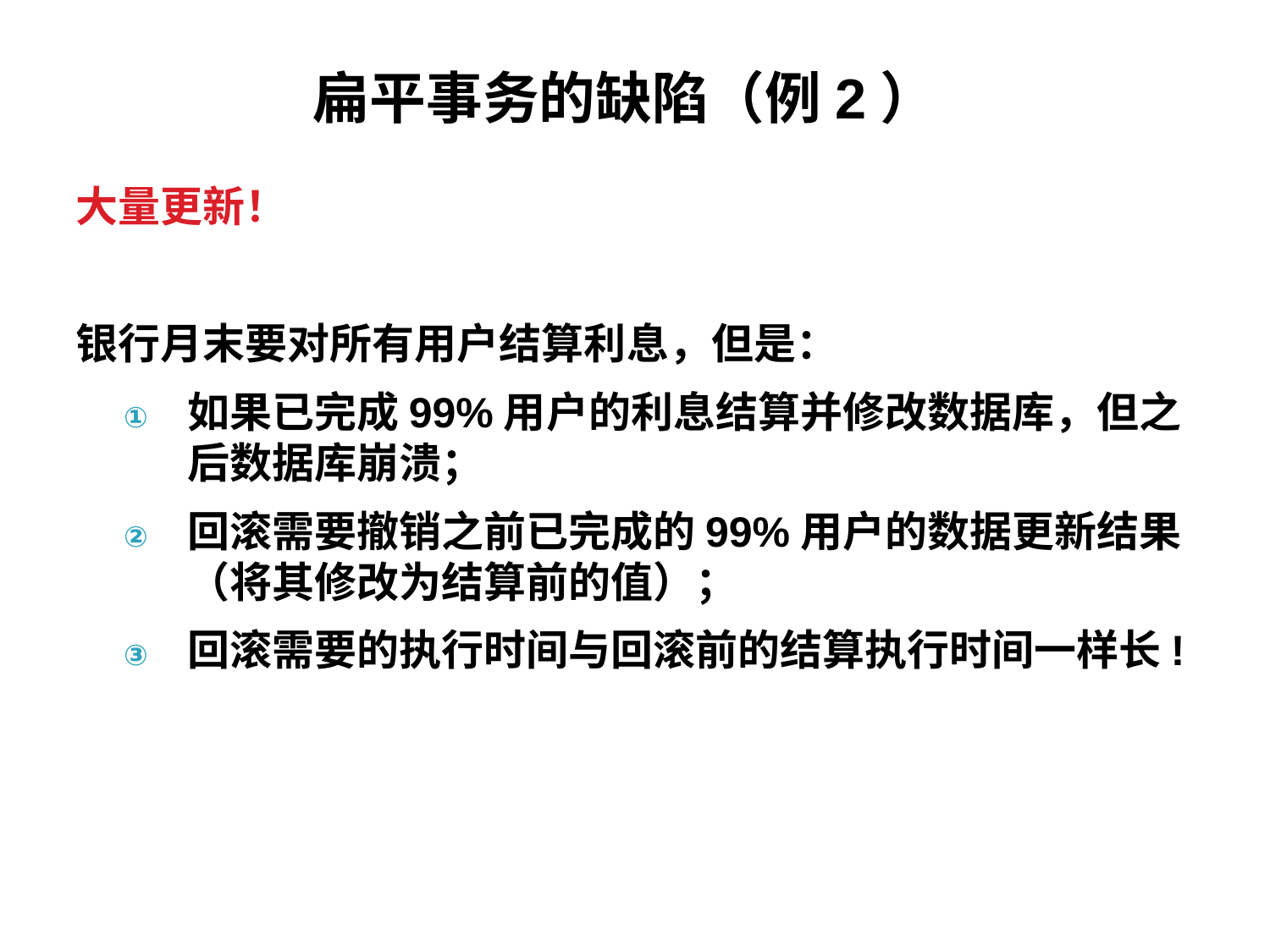

扁平事务的缺陷（例2）
大量更新！

银行月末要对所有用户结算利息，但是：
如果已完成99%用户的利息结算并修改数据库，但之后数据库崩溃；
回滚需要撤销之前已完成的99%用户的数据更新结果（将其修改为结算前的值）；
回滚需要的执行时间与回滚前的结算执行时间一样长!